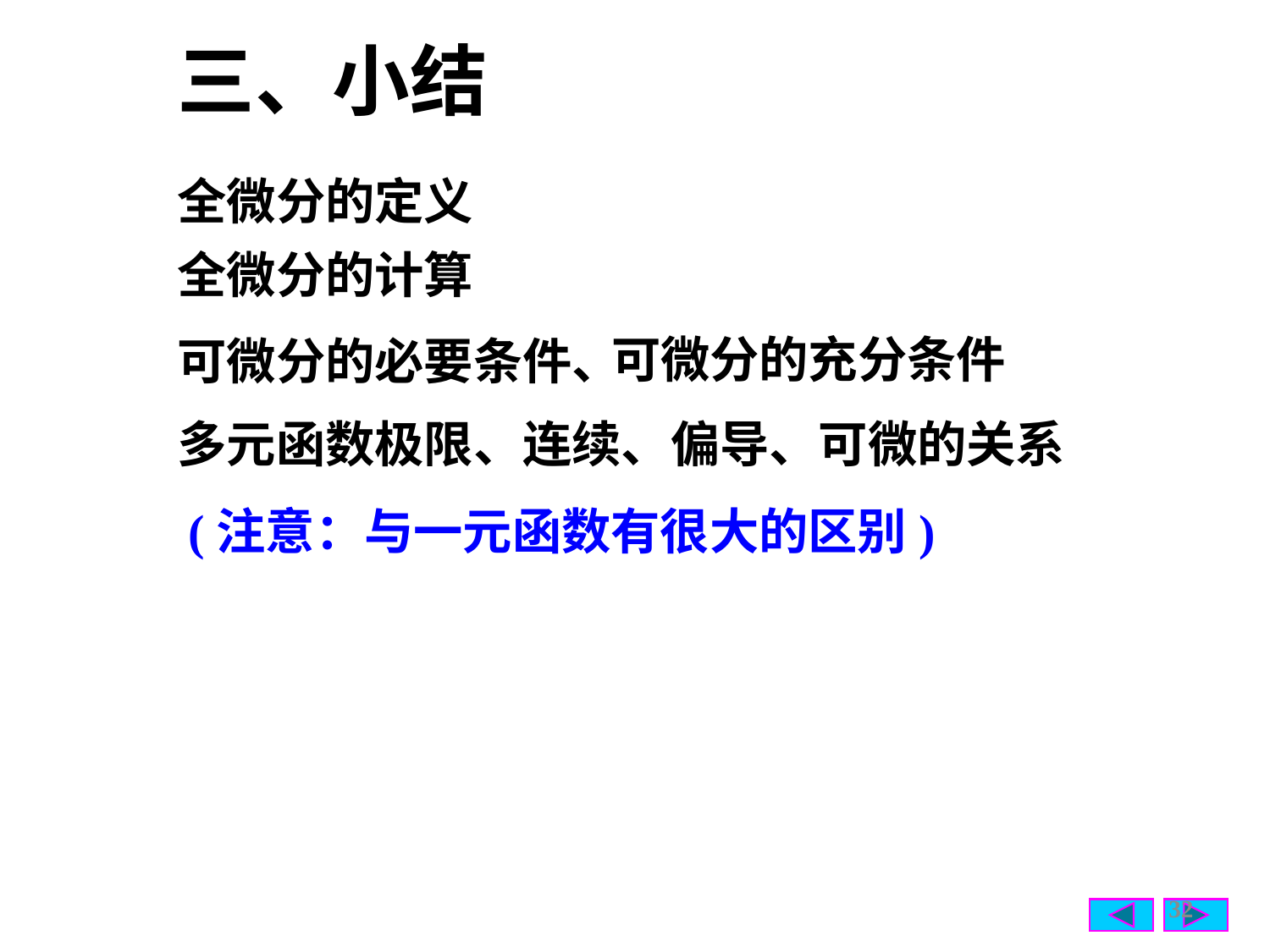

三、小结
全微分的定义
全微分的计算
可微分的充分条件
可微分的必要条件、
多元函数极限、连续、偏导、可微的关系
(注意：与一元函数有很大的区别)
32